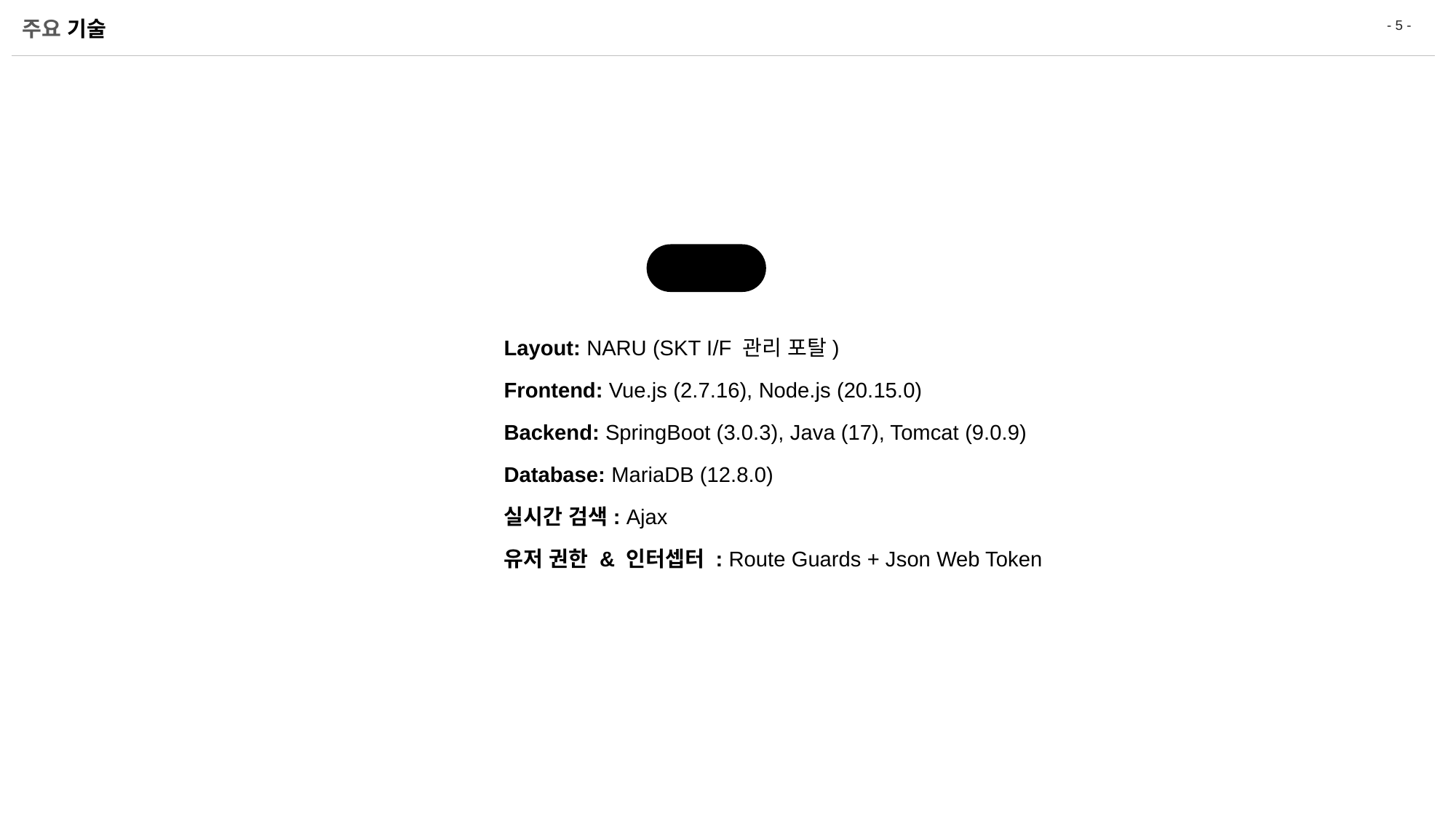

# 주요 기술
주요 기술
Layout: NARU (SKT I/F 관리 포탈)
Frontend: Vue.js (2.7.16), Node.js (20.15.0)
Backend: SpringBoot (3.0.3), Java (17), Tomcat (9.0.9)
Database: MariaDB (12.8.0)
실시간 검색: Ajax
유저 권한 & 인터셉터 : Route Guards + Json Web Token